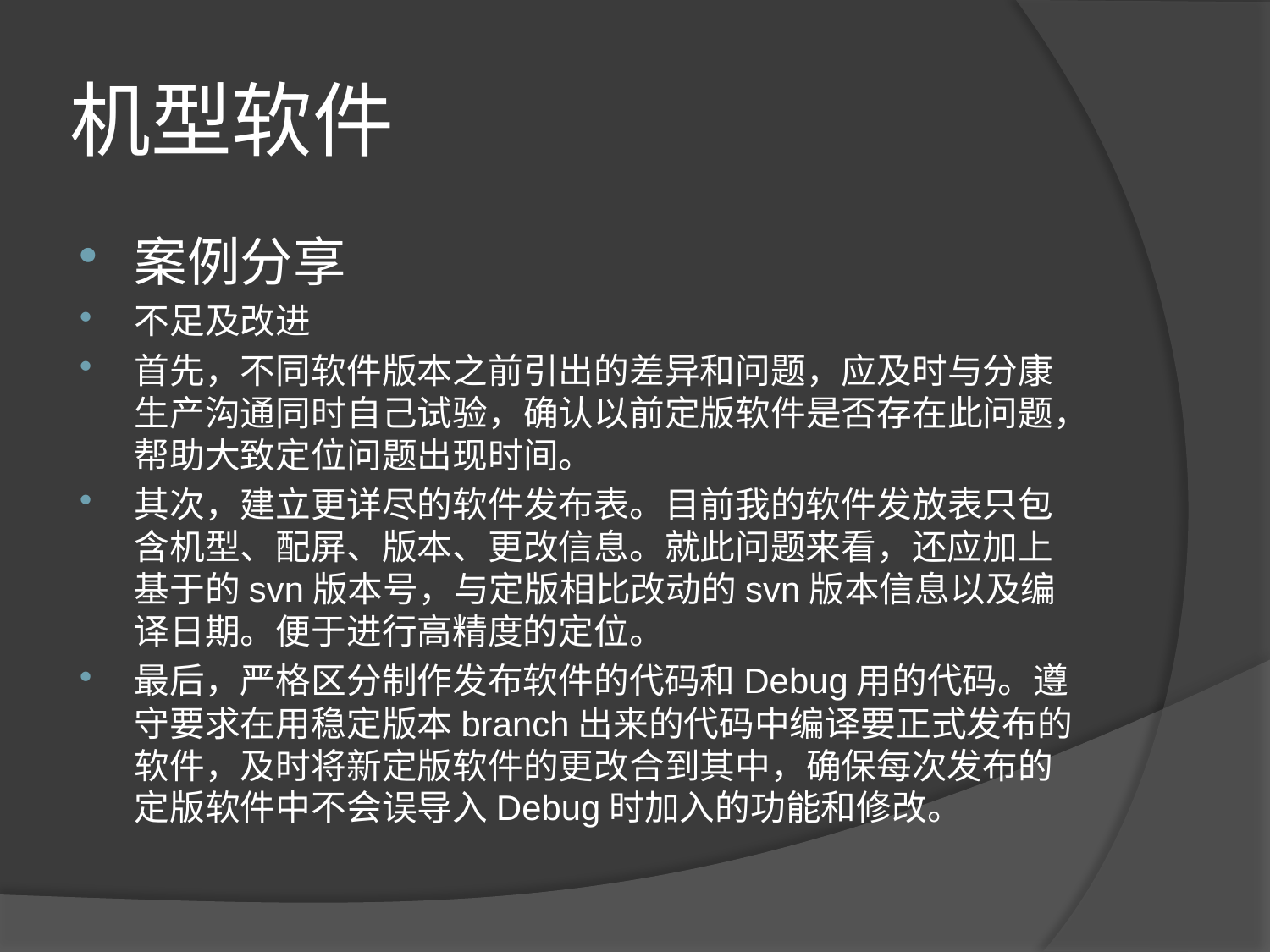

# 机型软件
案例分享
不足及改进
首先，不同软件版本之前引出的差异和问题，应及时与分康生产沟通同时自己试验，确认以前定版软件是否存在此问题，帮助大致定位问题出现时间。
其次，建立更详尽的软件发布表。目前我的软件发放表只包含机型、配屏、版本、更改信息。就此问题来看，还应加上基于的svn版本号，与定版相比改动的svn版本信息以及编译日期。便于进行高精度的定位。
最后，严格区分制作发布软件的代码和Debug用的代码。遵守要求在用稳定版本branch出来的代码中编译要正式发布的软件，及时将新定版软件的更改合到其中，确保每次发布的定版软件中不会误导入Debug时加入的功能和修改。